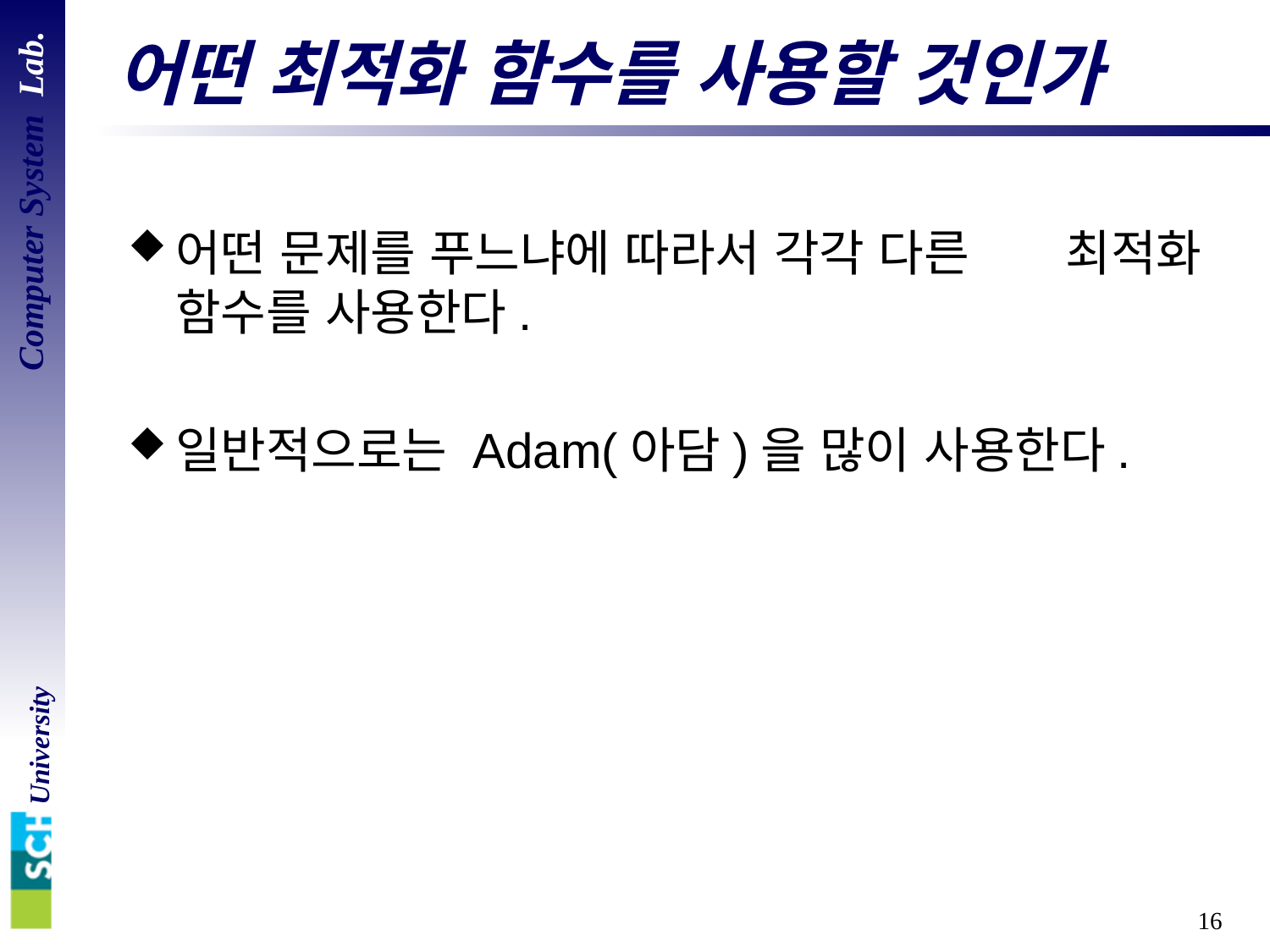

# 어떤 최적화 함수를 사용할 것인가

어떤 문제를 푸느냐에 따라서 각각 다른       최적화 함수를 사용한다.

일반적으로는 Adam(아담)을 많이 사용한다.